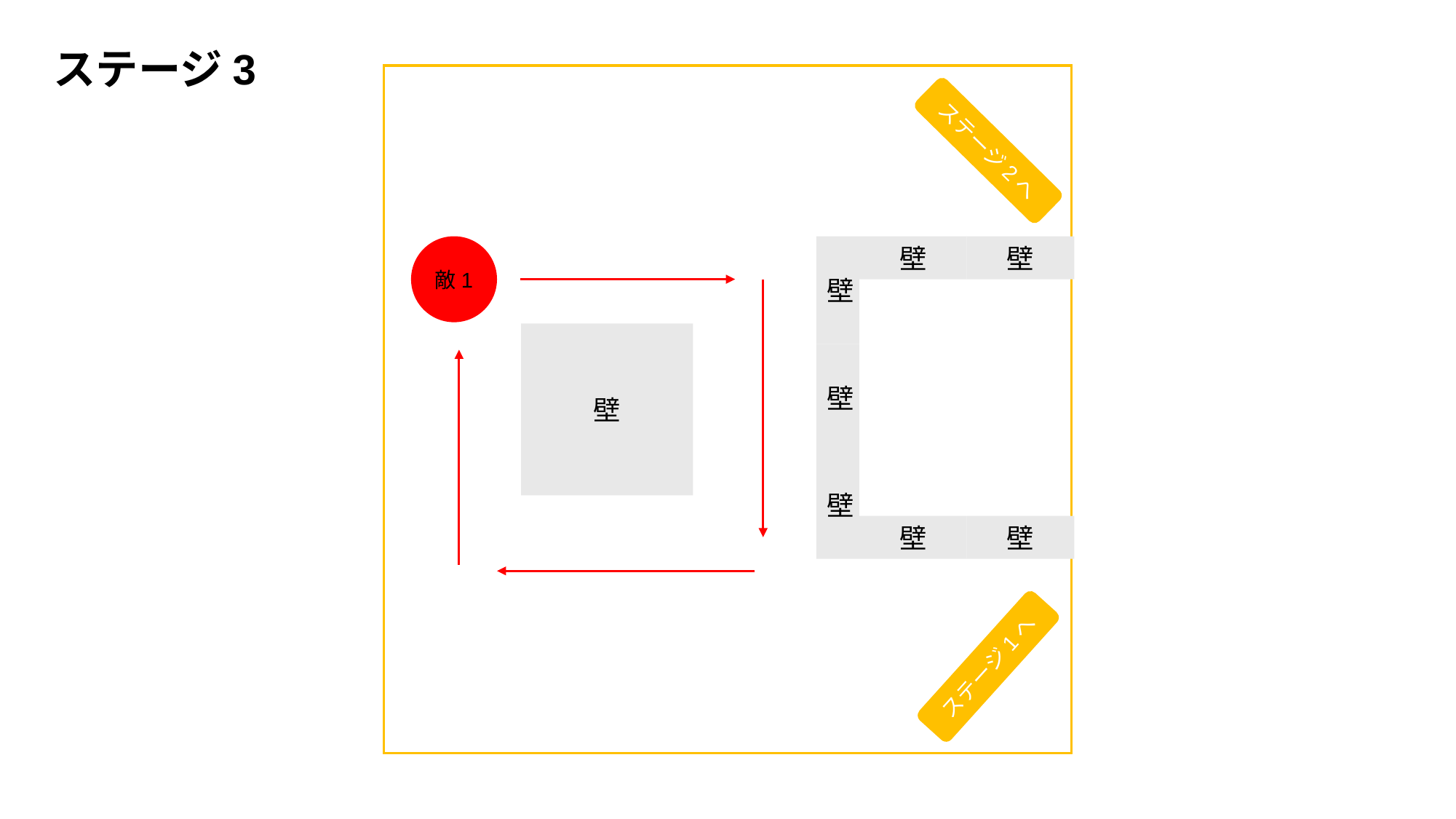

ステージ3

ステージ2へ
敵1
壁
壁
壁
壁
壁
壁
壁
壁
ステージ1へ